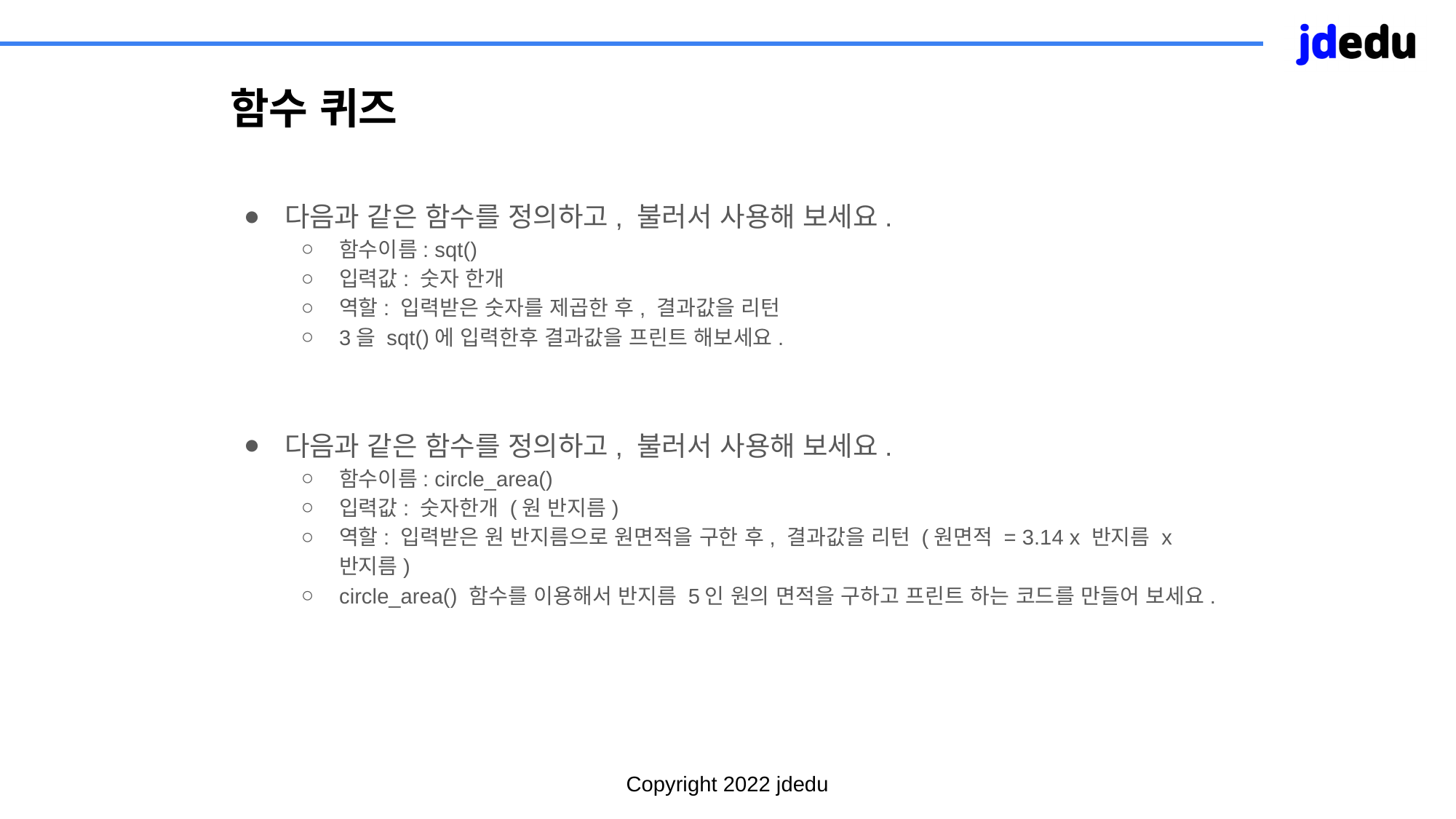

# 함수 퀴즈
다음과 같은 함수를 정의하고, 불러서 사용해 보세요.
함수이름: sqt()
입력값: 숫자 한개
역할: 입력받은 숫자를 제곱한 후, 결과값을 리턴
3을 sqt()에 입력한후 결과값을 프린트 해보세요.

다음과 같은 함수를 정의하고, 불러서 사용해 보세요.
함수이름: circle_area()
입력값: 숫자한개 (원 반지름)
역할: 입력받은 원 반지름으로 원면적을 구한 후, 결과값을 리턴 (원면적 = 3.14 x 반지름 x 반지름)
circle_area() 함수를 이용해서 반지름 5인 원의 면적을 구하고 프린트 하는 코드를 만들어 보세요.